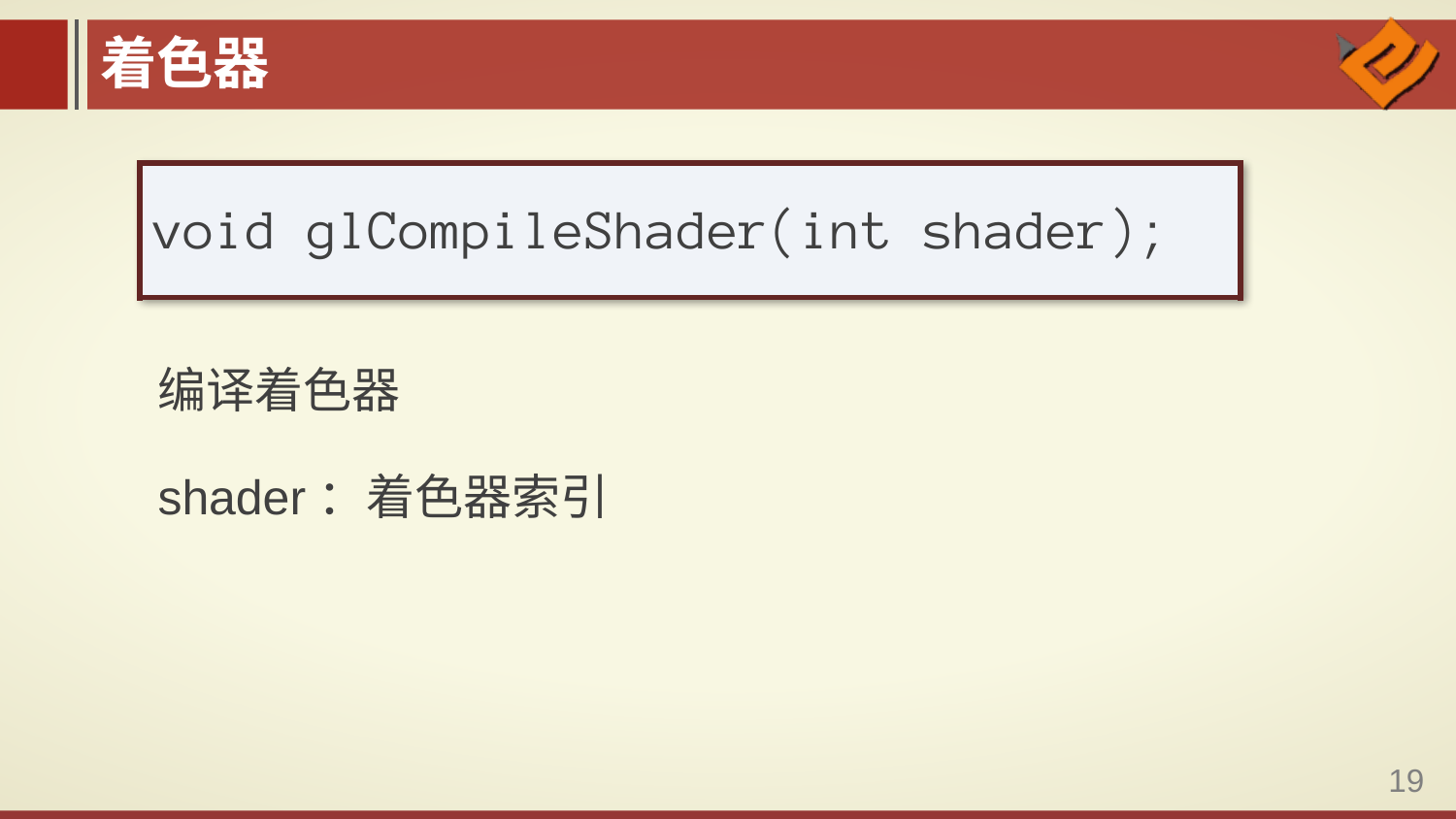

着色器
| void glCompileShader(int shader); |
| --- |
编译着色器
shader：着色器索引